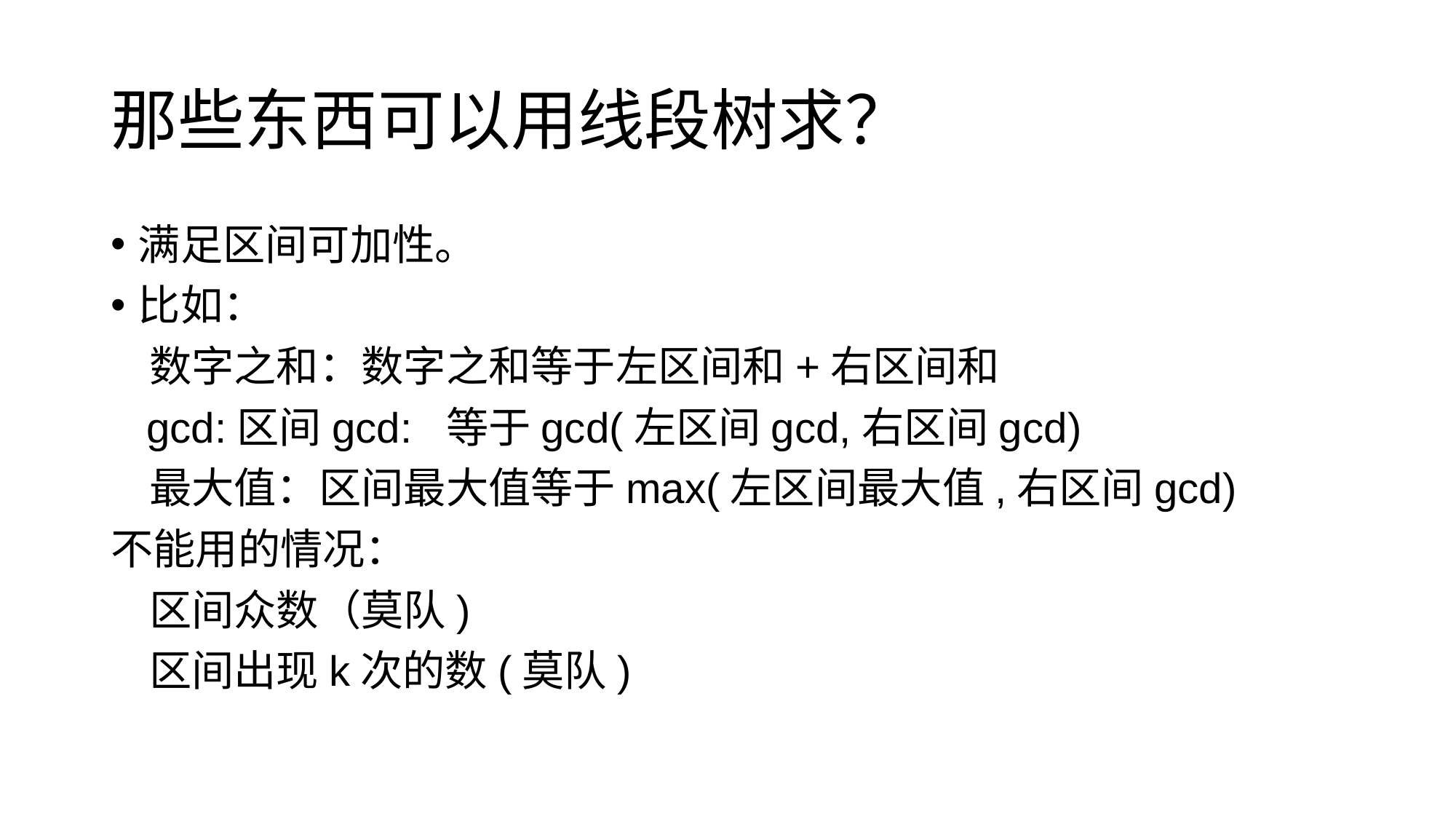

# 那些东西可以用线段树求？
满足区间可加性。
比如：
   数字之和：数字之和等于左区间和+右区间和
   gcd:区间gcd:  等于gcd(左区间gcd,右区间gcd)
   最大值：区间最大值等于max(左区间最大值,右区间gcd)
不能用的情况：
   区间众数（莫队)
   区间出现k次的数(莫队)